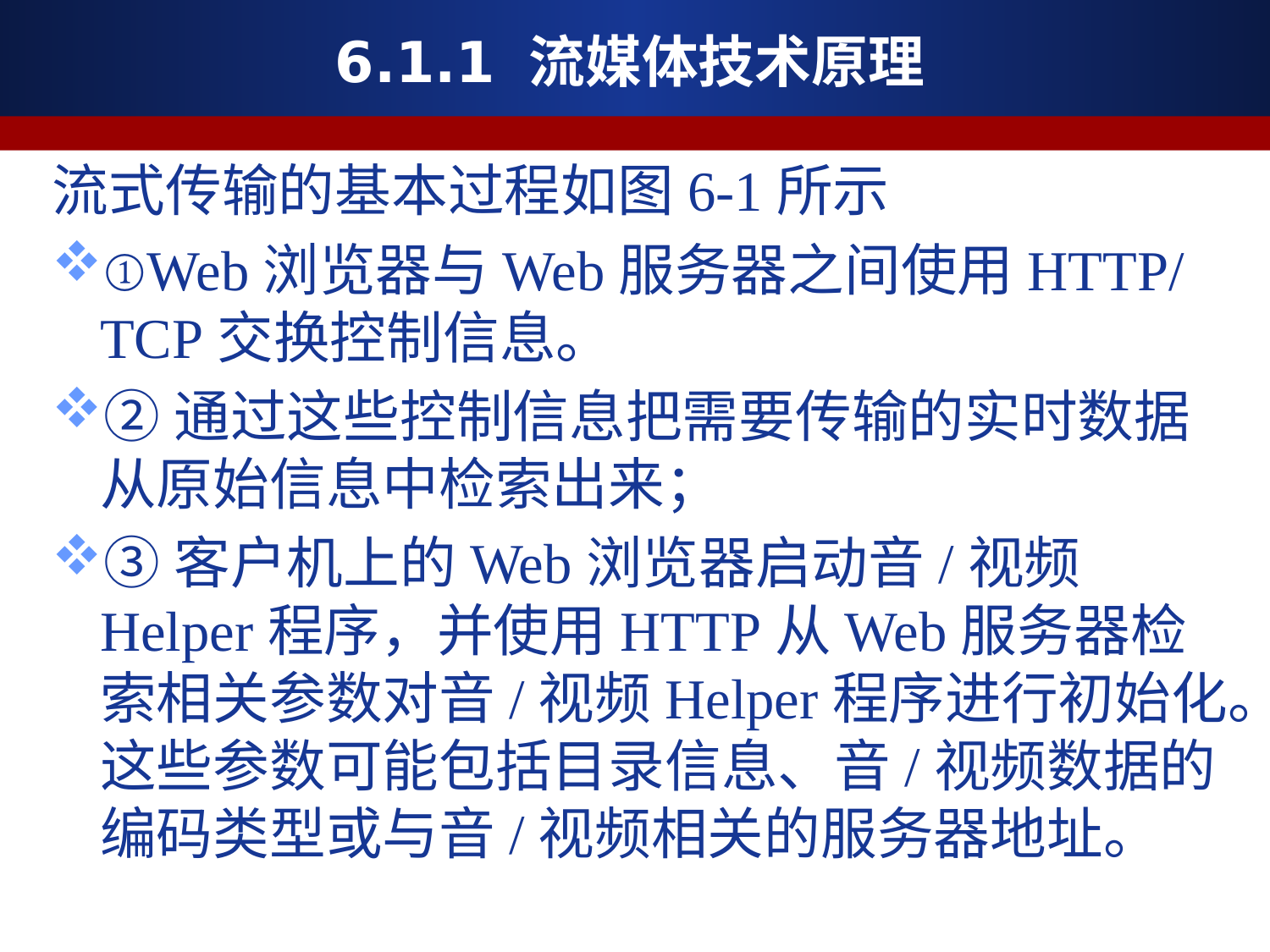

# 6.1.1 流媒体技术原理

流式传输的基本过程如图6-1所示
①Web浏览器与Web服务器之间使用HTTP/TCP交换控制信息。
②通过这些控制信息把需要传输的实时数据从原始信息中检索出来；
③客户机上的Web浏览器启动音/视频Helper程序，并使用HTTP从Web服务器检索相关参数对音/视频Helper程序进行初始化。这些参数可能包括目录信息、音/视频数据的编码类型或与音/视频相关的服务器地址。